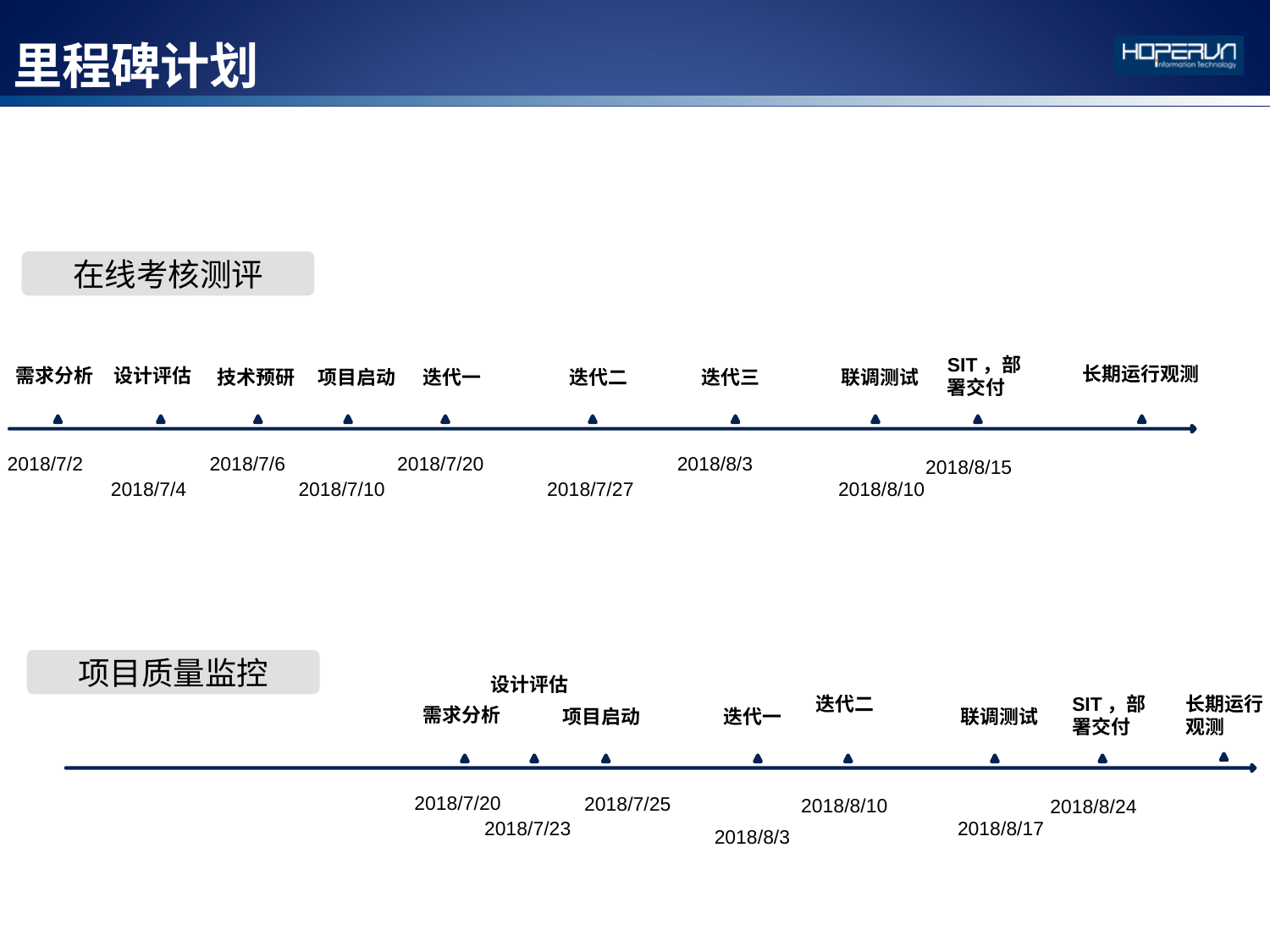

# 里程碑计划

在线考核测评
SIT，部署交付
长期运行观测
技术预研
项目启动
迭代一
迭代二
迭代三
联调测试
需求分析
设计评估

2018/7/2
2018/7/6
2018/7/20
2018/8/3
2018/8/15
2018/7/4
2018/7/10
2018/7/27
2018/8/10
项目质量监控
设计评估
迭代二
长期运行观测
SIT，部署交付
项目启动
迭代一
联调测试
需求分析

2018/7/20
2018/7/25
2018/8/10
2018/8/24
2018/7/23
2018/8/17
2018/8/3